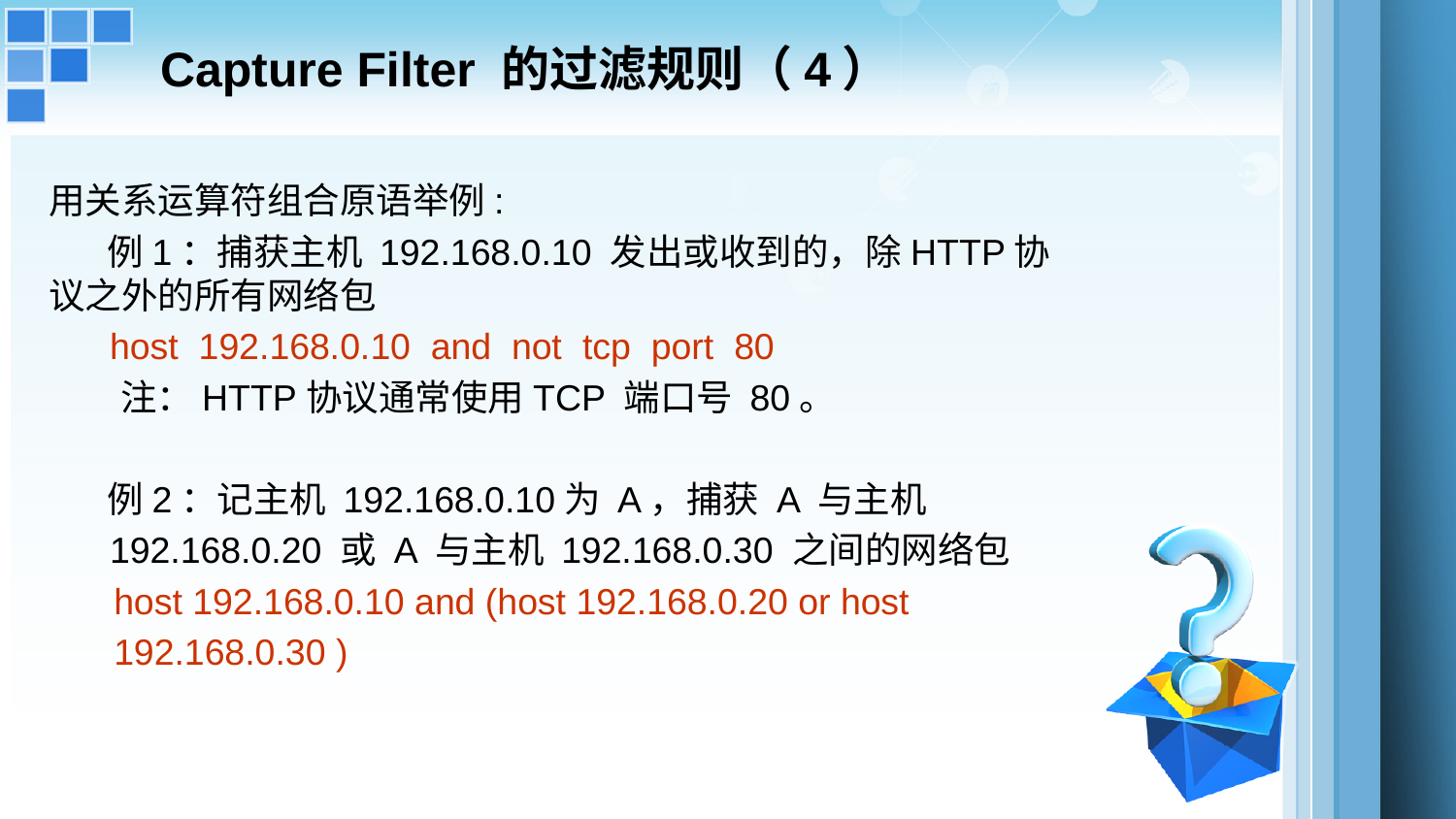

# Capture Filter 的过滤规则（4）
用关系运算符组合原语举例:
      例1：捕获主机 192.168.0.10 发出或收到的，除HTTP协议之外的所有网络包
      host  192.168.0.10  and  not  tcp  port  80
 注：HTTP协议通常使用TCP 端口号 80。

      例2：记主机 192.168.0.10为 A，捕获 A 与主机
      192.168.0.20 或 A 与主机 192.168.0.30 之间的网络包
 host 192.168.0.10 and (host 192.168.0.20 or host
 192.168.0.30 )